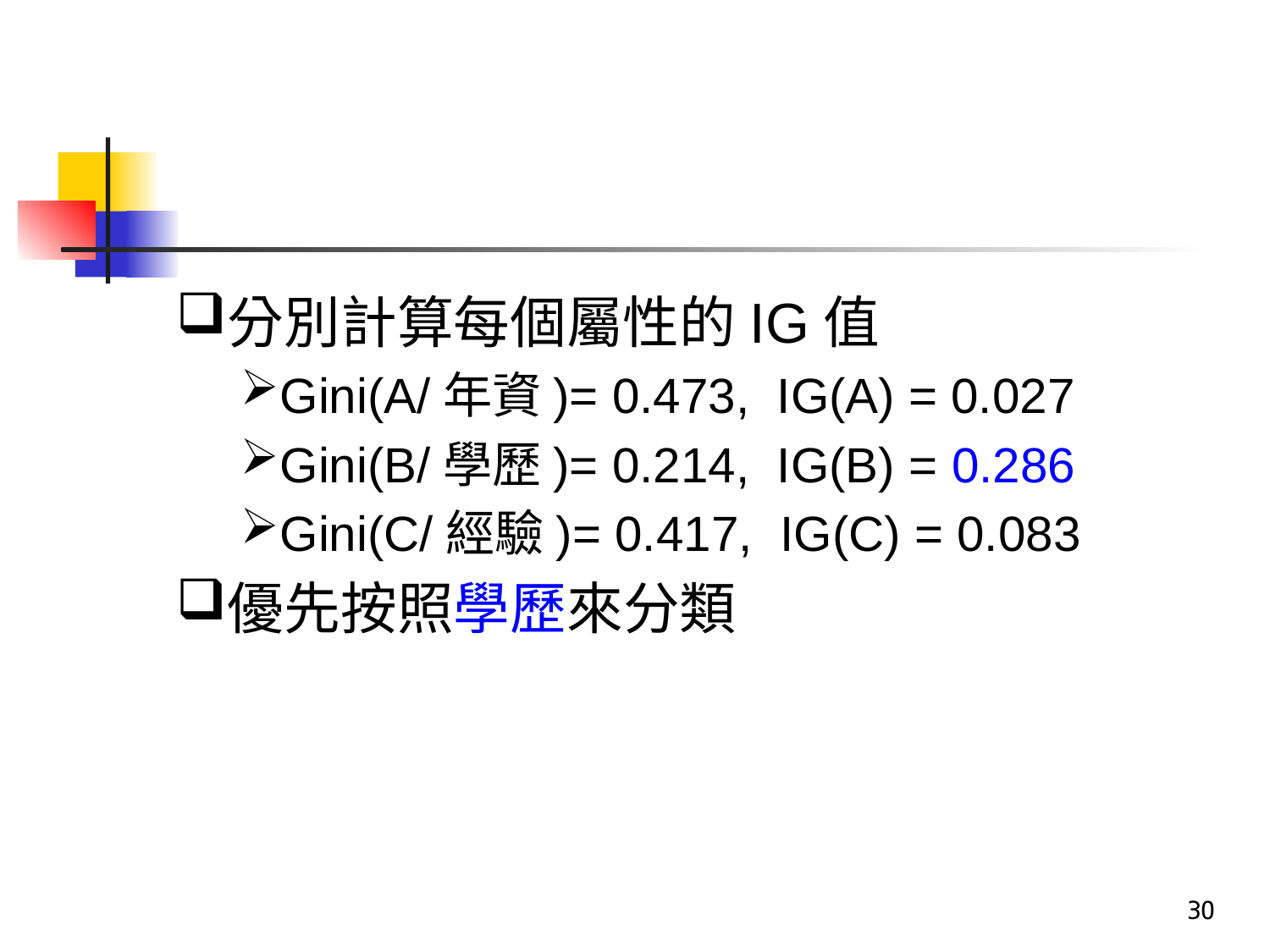

#
分別計算每個屬性的IG值
Gini(A/年資)= 0.473,  IG(A) = 0.027
Gini(B/學歷)= 0.214,  IG(B) = 0.286
Gini(C/經驗)= 0.417,  IG(C) = 0.083
優先按照學歷來分類

30